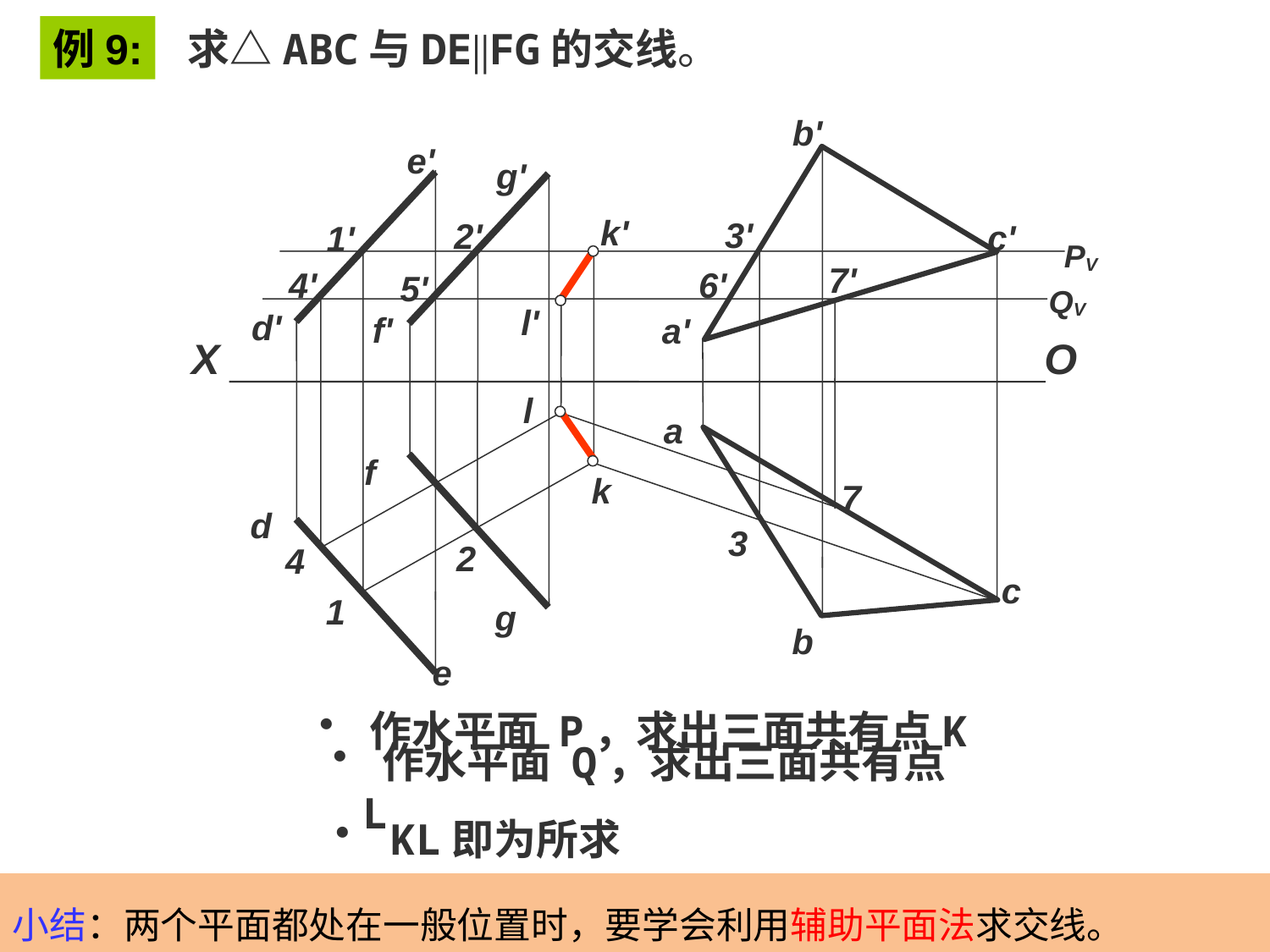

求△ABC与DE∥FG的交线。
例9:
b'

c'

a'

a

c
b
e'
g'

d'
f'

f

d

g

e
k'
3'
2'
1'
PV

7'
4'
6'
5'
QV
l'

O
X

l

k

7
3

2
4
1
 作水平面 P，求出三面共有点K
 作水平面 Q，求出三面共有点L
 KL即为所求
小结：两个平面都处在一般位置时，要学会利用辅助平面法求交线。